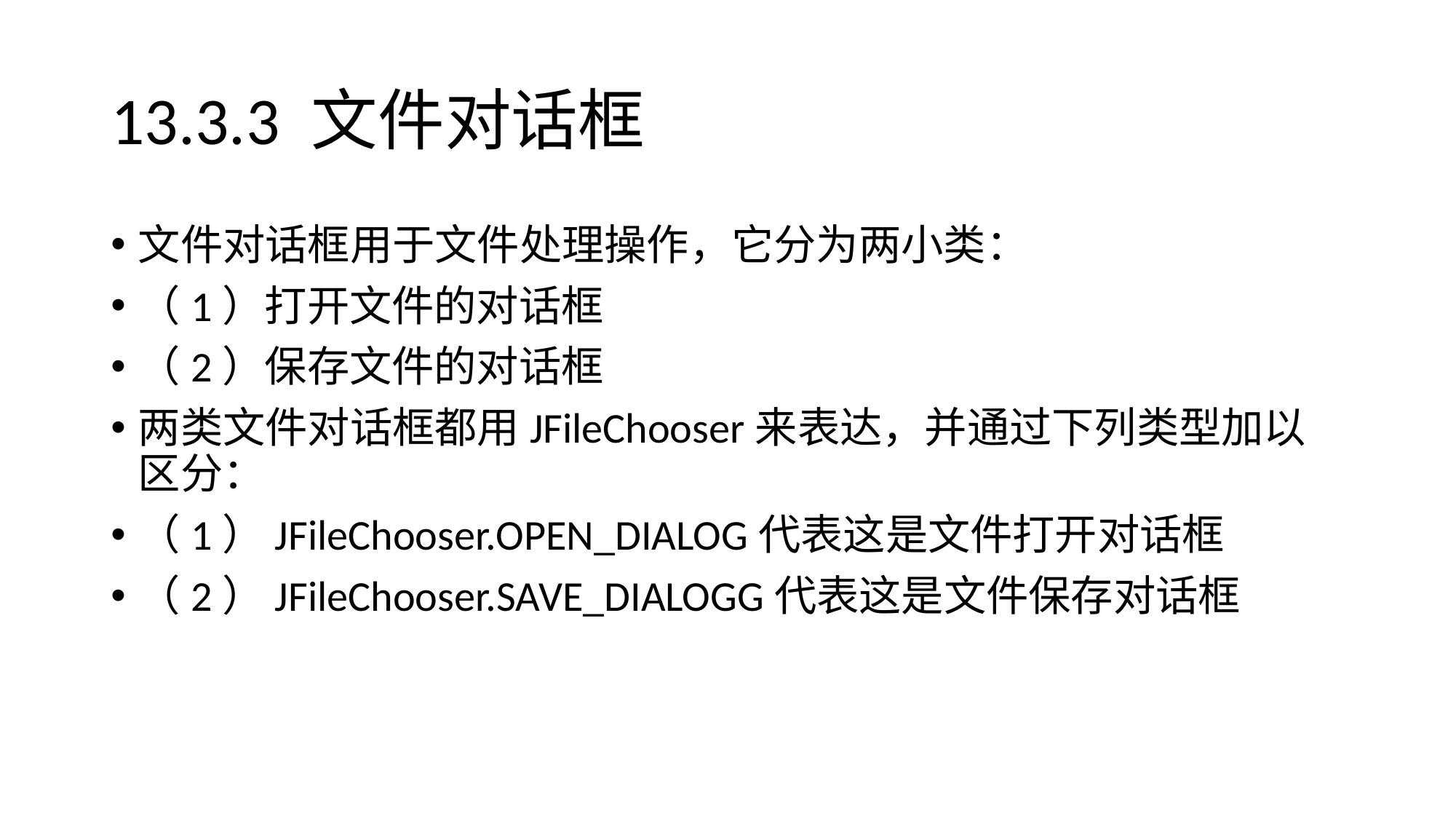

# 13.3.3 文件对话框
文件对话框用于文件处理操作，它分为两小类：
（1）打开文件的对话框
（2）保存文件的对话框
两类文件对话框都用JFileChooser来表达，并通过下列类型加以区分：
（1）JFileChooser.OPEN_DIALOG代表这是文件打开对话框
（2）JFileChooser.SAVE_DIALOGG代表这是文件保存对话框